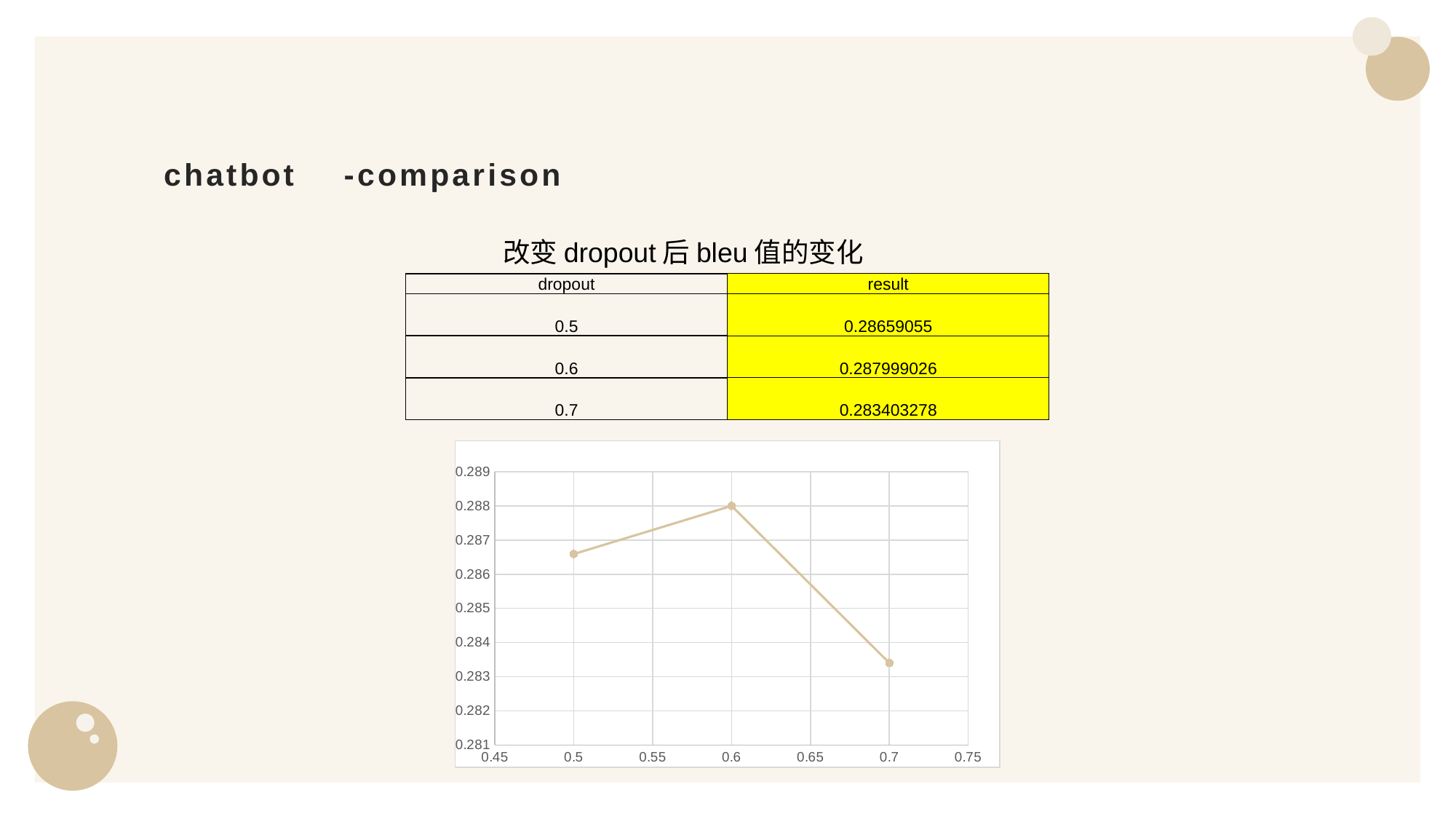

# chatbot    -comparison
改变dropout后bleu值的变化
| dropout | result |
| --- | --- |
| 0.5 | 0.28659055 |
| 0.6 | 0.287999026 |
| 0.7 | 0.283403278 |

### Chart

| Category | result |
|---|---|